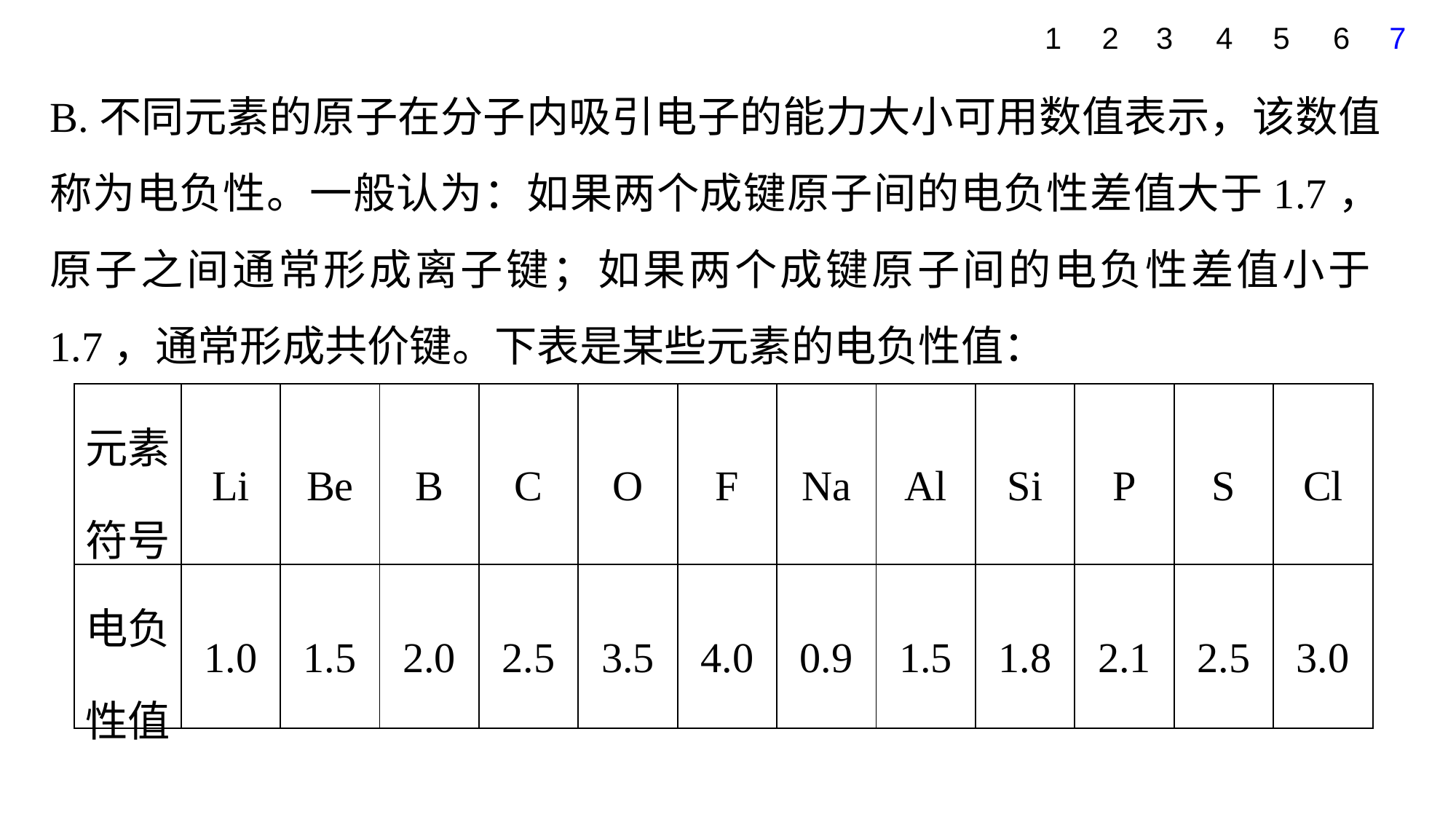

1
2
3
4
5
6
7
B.不同元素的原子在分子内吸引电子的能力大小可用数值表示，该数值称为电负性。一般认为：如果两个成键原子间的电负性差值大于1.7，原子之间通常形成离子键；如果两个成键原子间的电负性差值小于1.7，通常形成共价键。下表是某些元素的电负性值：
| 元素符号 | Li | Be | B | C | O | F | Na | Al | Si | P | S | Cl |
| --- | --- | --- | --- | --- | --- | --- | --- | --- | --- | --- | --- | --- |
| 电负性值 | 1.0 | 1.5 | 2.0 | 2.5 | 3.5 | 4.0 | 0.9 | 1.5 | 1.8 | 2.1 | 2.5 | 3.0 |